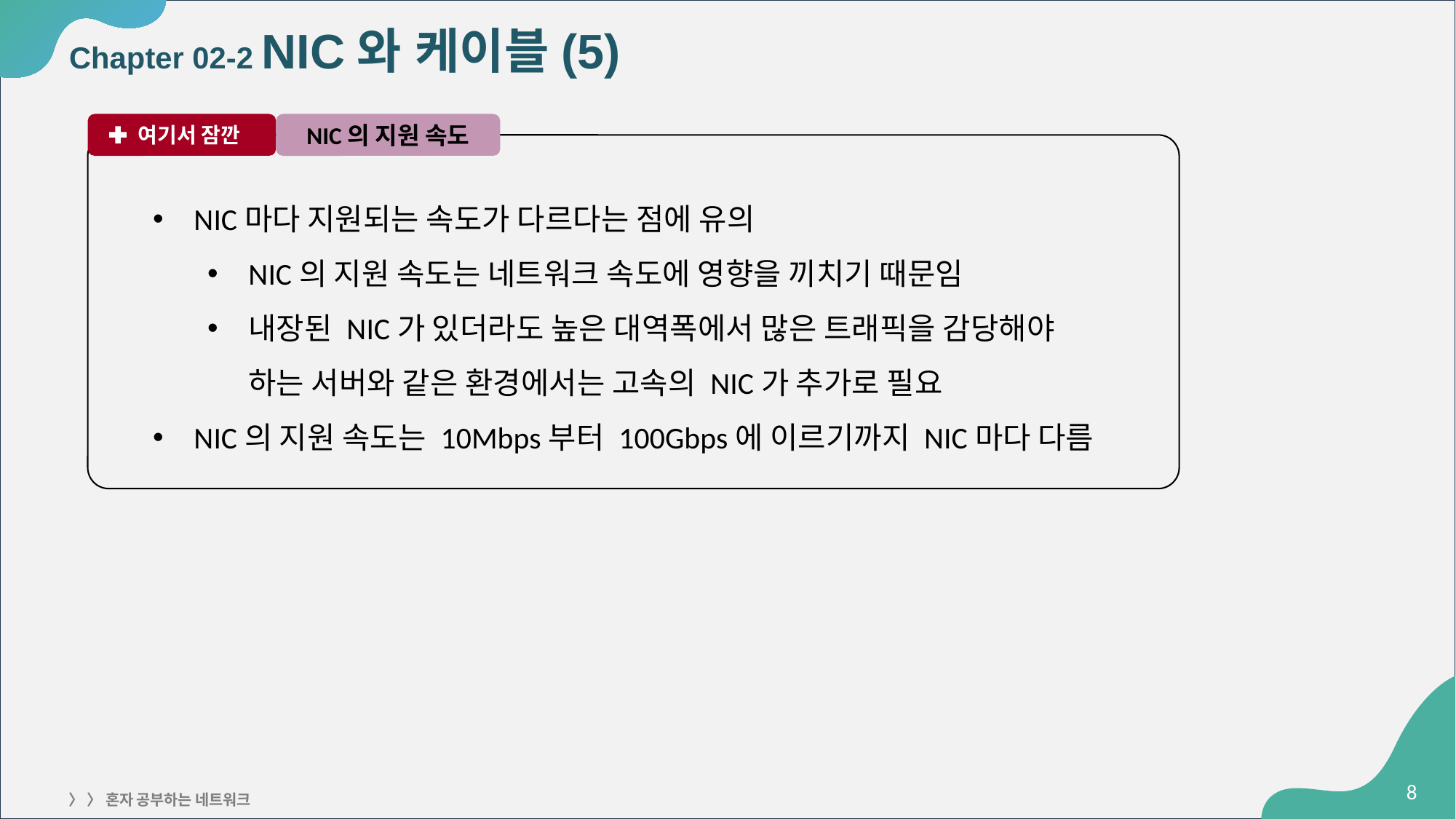

# Chapter 02-2 NIC와 케이블(5)
     여기서 잠깐
NIC의 지원 속도

NIC마다 지원되는 속도가 다르다는 점에 유의
NIC의 지원 속도는 네트워크 속도에 영향을 끼치기 때문임
내장된 NIC가 있더라도 높은 대역폭에서 많은 트래픽을 감당해야
하는 서버와 같은 환경에서는 고속의 NIC가 추가로 필요
NIC의 지원 속도는 10Mbps부터 100Gbps에 이르기까지 NIC마다 다름
8
〉 〉 혼자 공부하는 네트워크